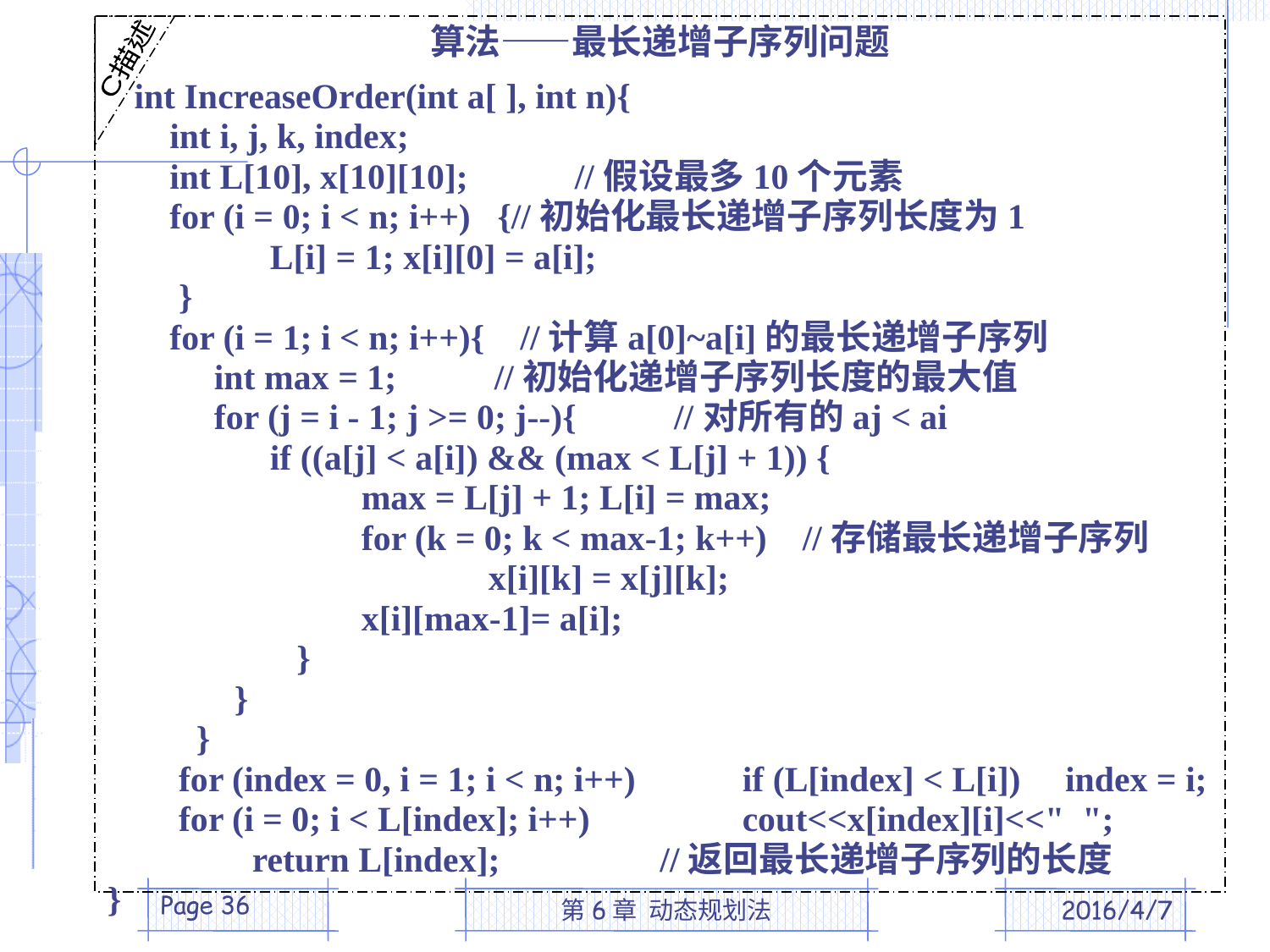

算法——最长递增子序列问题
   int IncreaseOrder(int a[ ], int n){
       int i, j, k, index;
       int L[10], x[10][10];            //假设最多10个元素
       for (i = 0; i < n; i++)   {//初始化最长递增子序列长度为1
	    L[i] = 1; x[i][0] = a[i];
        }
       for (i = 1; i < n; i++){    //计算a[0]~a[i]的最长递增子序列
            int max = 1;           //初始化递增子序列长度的最大值
            for (j = i - 1; j >= 0; j--){           //对所有的aj < ai
	    if ((a[j] < a[i]) && (max < L[j] + 1)) {
		max = L[j] + 1; L[i] = max;
		for (k = 0; k < max-1; k++)    //存储最长递增子序列
			x[i][k] = x[j][k];
		x[i][max-1]= a[i];
	       }
	}
          }
        for (index = 0, i = 1; i < n; i++)	if (L[index] < L[i])     index = i;
        for (i = 0; i < L[index]; i++)  		cout<<x[index][i]<<"  ";
	  return L[index];                  //返回最长递增子序列的长度
}

C描述
Page 36
第6章  动态规划法
2016/4/7